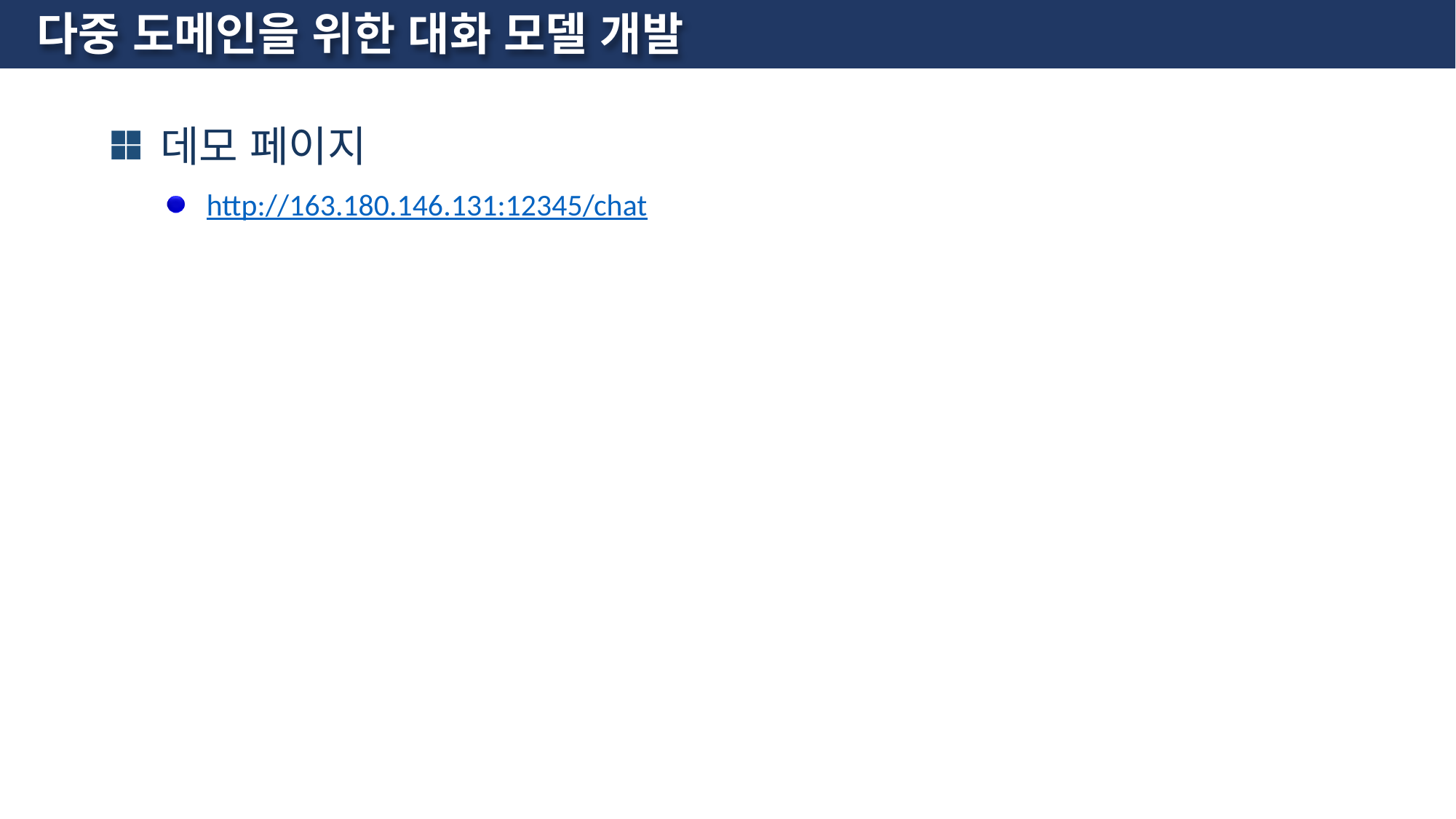

# 다중 도메인을 위한 대화 모델 개발
 데모 페이지
http://163.180.146.131:12345/chat